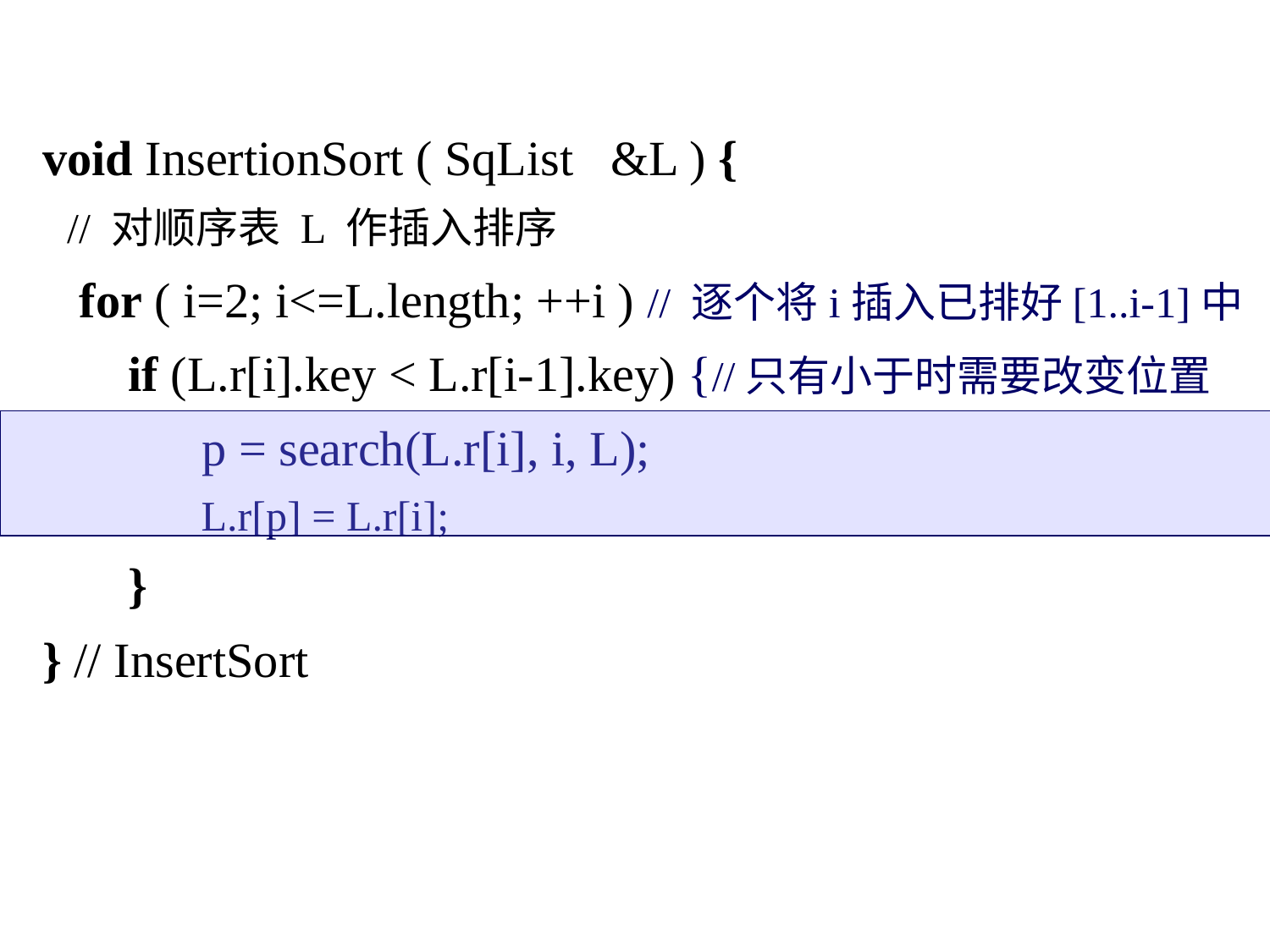

void InsertionSort ( SqList   &L ) {
  // 对顺序表 L 作插入排序
   for ( i=2; i<=L.length; ++i ) // 逐个将i插入已排好[1..i-1]中
       if (L.r[i].key < L.r[i-1].key) {//只有小于时需要改变位置
             p = search(L.r[i], i, L);
               L.r[p] = L.r[i];
       }
} // InsertSort